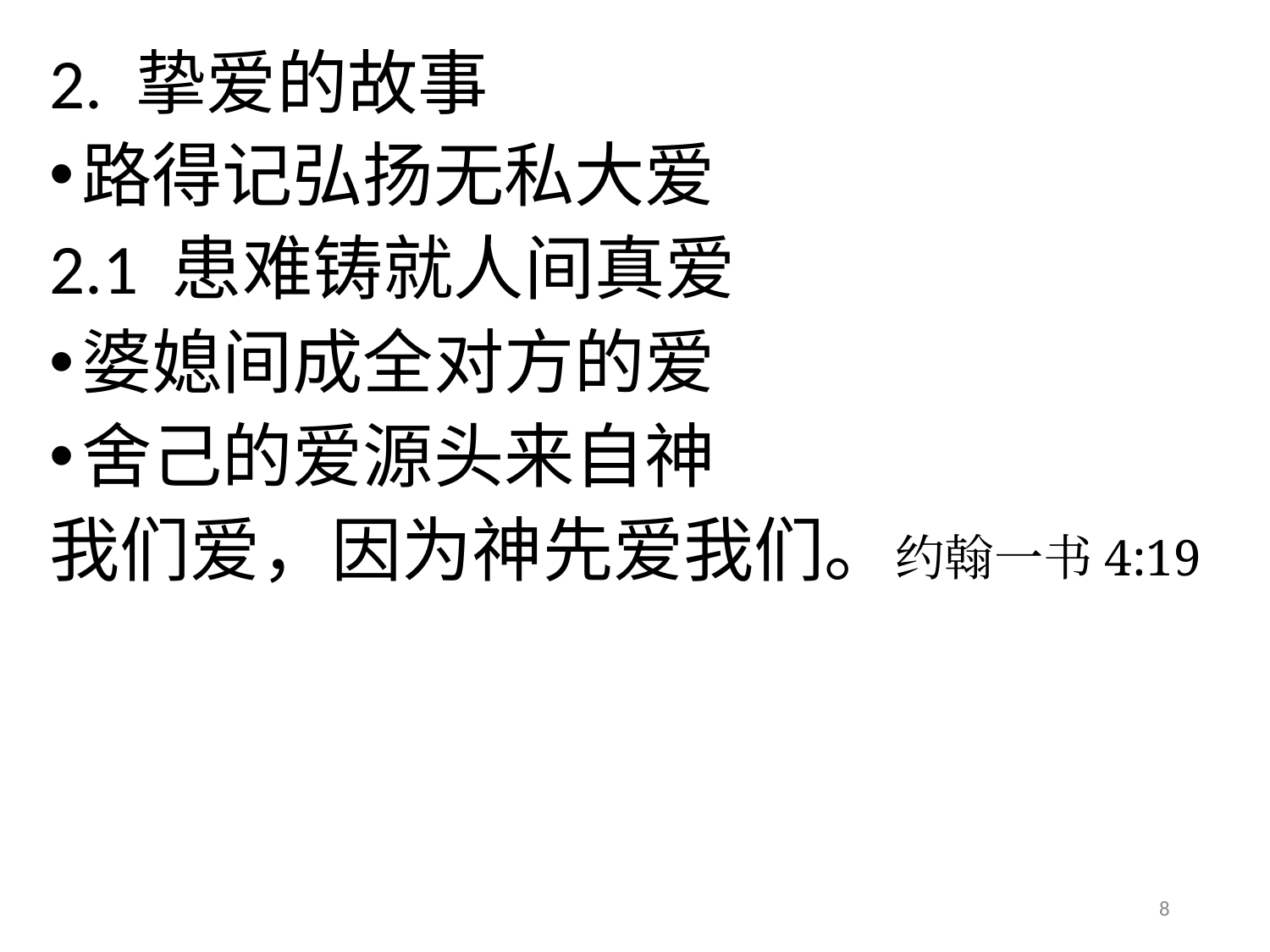

# 2. 挚爱的故事
路得记弘扬无私大爱
2.1 患难铸就人间真爱
婆媳间成全对方的爱
舍己的爱源头来自神
我们爱，因为神先爱我们。约翰一书4:19
8